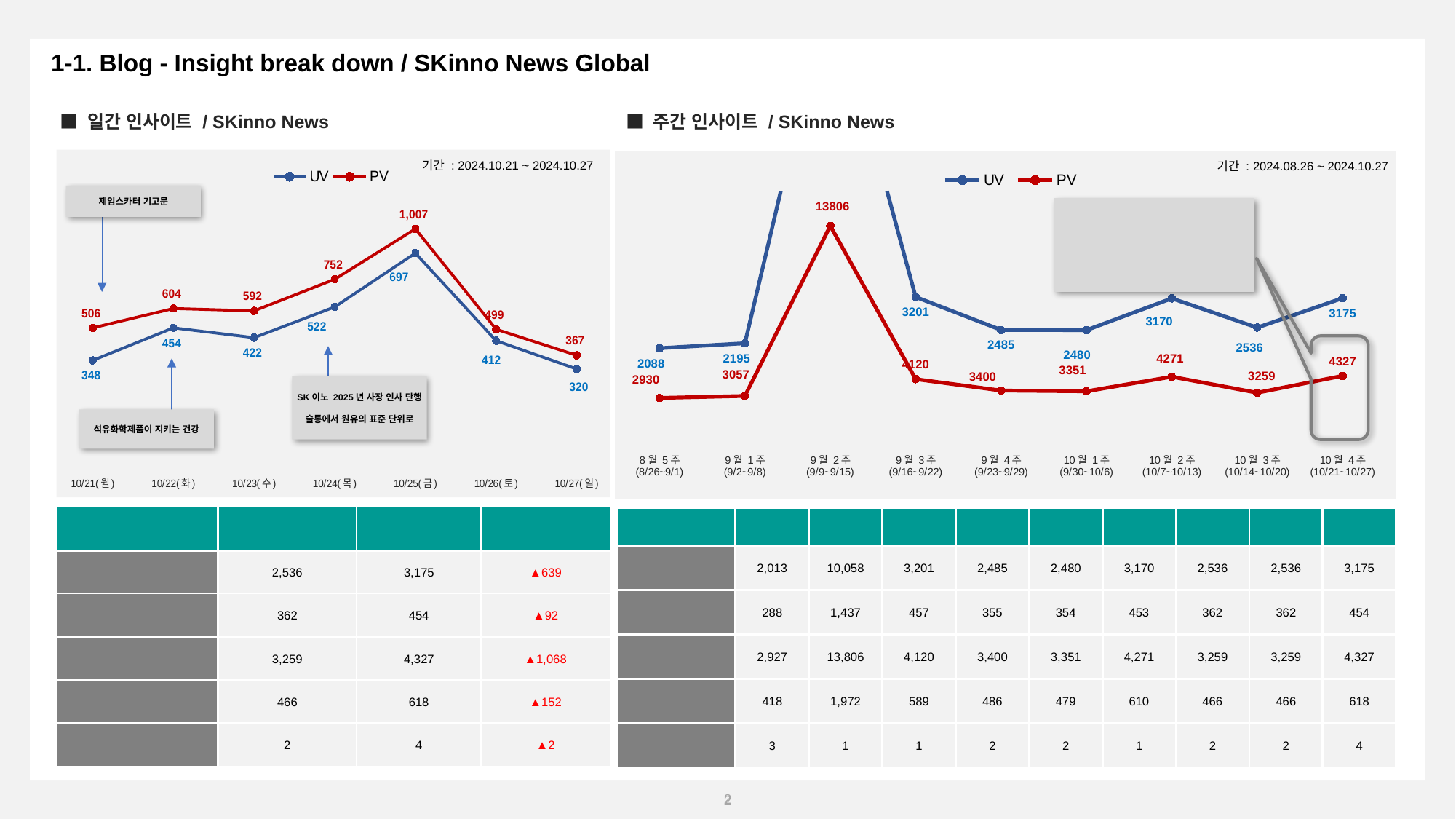

1-1. Blog - Insight break down / SKinno News Global
■ 일간 인사이트 / SKinno News
■ 주간 인사이트 / SKinno News

### Chart

| Category |  |  |
|---|---|---|
| 10/21(월) | 348.0 | 506.0 |
| 10/22(화) | 454.0 | 604.0 |
| 10/23(수) | 422.0 | 592.0 |
| 10/24(목) | 522.0 | 752.0 |
| 10/25(금) | 697.0 | 1007.0 |
| 10/26(토) | 412.0 | 499.0 |
| 10/27(일) | 320.0 | 367.0 |

### Chart

| Category |  |  |
|---|---|---|
| 8월 5주
(8/26~9/1) | 2088.0 | 2930.0 |
| 9월 1주
(9/2~9/8) | 2195.0 | 3057.0 |
| 9월 2주
(9/9~9/15) | 10058.0 | 13806.0 |
| 9월 3주
(9/16~9/22) | 3201.0 | 4120.0 |
| 9월 4주
(9/23~9/29) | 2485.0 | 3400.0 |
| 10월 1주
(9/30~10/6) | 2480.0 | 3351.0 |
| 10월 2주
(10/7~10/13) | 3170.0 | 4271.0 |
| 10월 3주
(10/14~10/20) | 2536.0 | 3259.0 |
| 10월 4주
(10/21~10/27) | 3175.0 | 4327.0 |
기간 : 2024.10.21 ~ 2024.10.27
기간 : 2024.08.26 ~ 2024.10.27
제임스카터 기고문

SK이노 2025년 사장 인사 단행

술통에서 원유의 표준 단위로
석유화학제품이 지키는 건강
| 날짜 | 9월1주 | 9월2주 | 9월3주 | 9월4주 | 10월1주 | 10월2주 | 10월3주 | 10월3주 | 10월4주 |
| --- | --- | --- | --- | --- | --- | --- | --- | --- | --- |
| 주간 총 방문자 수 | 2,013 | 10,058 | 3,201 | 2,485 | 2,480 | 3,170 | 2,536 | 2,536 | 3,175 |
| 일 방문자 수 | 288 | 1,437 | 457 | 355 | 354 | 453 | 362 | 362 | 454 |
| 주간 총 페이지뷰 | 2,927 | 13,806 | 4,120 | 3,400 | 3,351 | 4,271 | 3,259 | 3,259 | 4,327 |
| 일페이지뷰 | 418 | 1,972 | 589 | 486 | 479 | 610 | 466 | 466 | 618 |
| 콘텐츠 | 3 | 1 | 1 | 2 | 2 | 1 | 2 | 2 | 4 |
| 구분 | 전주 | 금주 | 증감 |
| --- | --- | --- | --- |
| 주간 총 방문자 수 | 2,536 | 3,175 | ▲639 |
| 일 방문자 수 | 362 | 454 | ▲92 |
| 주간 총 페이지뷰 | 3,259 | 4,327 | ▲1,068 |
| 일페이지뷰 | 466 | 618 | ▲152 |
| 콘텐츠 | 2 | 4 | ▲2 |